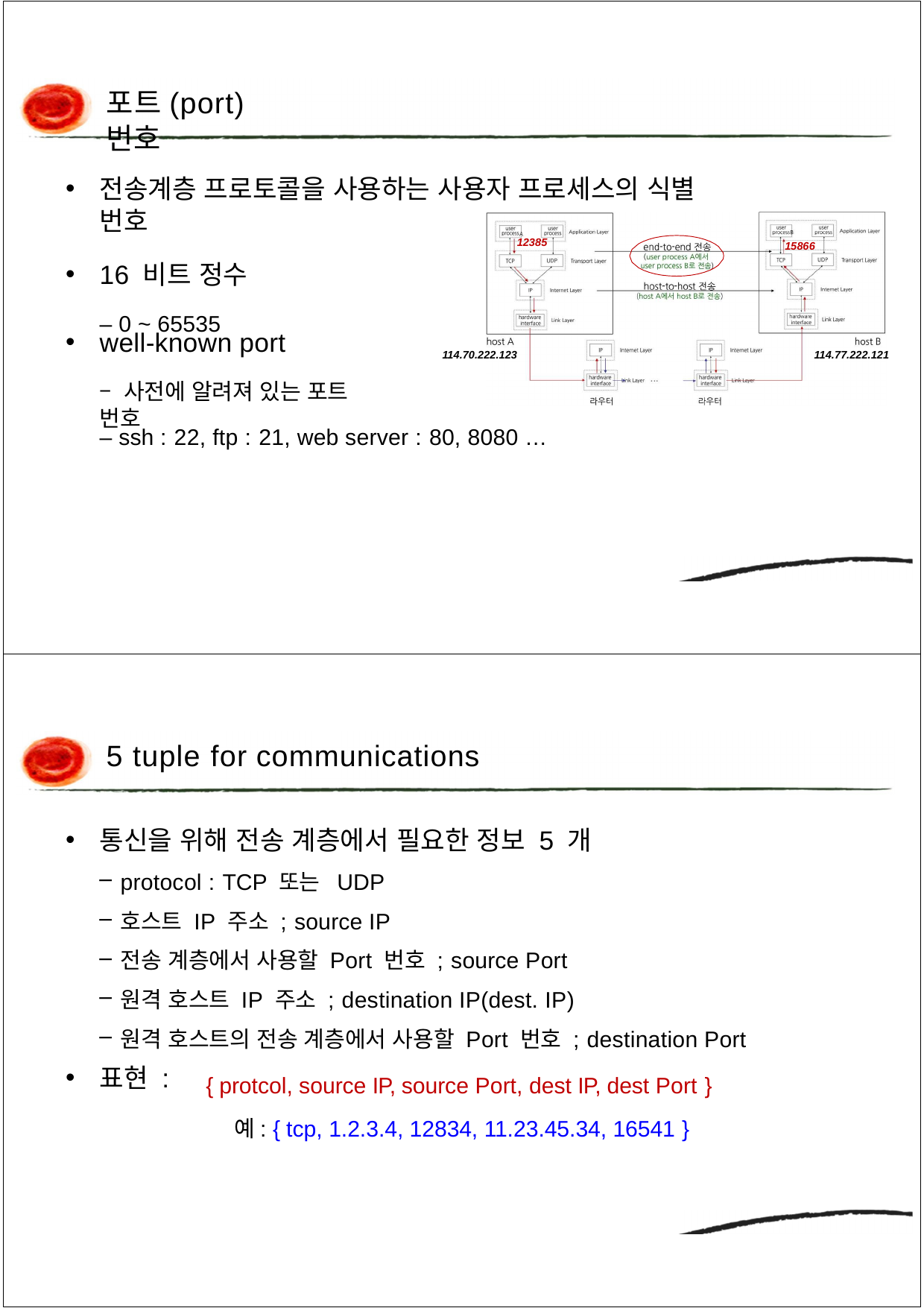

포트(port) 번호
전송계층 프로토콜을 사용하는 사용자 프로세스의 식별 번호
16 비트 정수
– 0 ~ 65535

12385

15866
well-known port
– 사전에 알려져 있는 포트 번호
114.70.222.123
114.77.222.121
– ssh : 22, ftp : 21, web server : 80, 8080 …

5 tuple for communications

통신을 위해 전송 계층에서 필요한 정보 5 개
protocol : TCP 또는 UDP
호스트 IP 주소 ; source IP
전송 계층에서 사용할 Port 번호 ; source Port
원격 호스트 IP 주소 ; destination IP(dest. IP)
원격 호스트의 전송 계층에서 사용할 Port 번호 ; destination Port
표현 :
{ protcol, source IP, source Port, dest IP, dest Port }
예: { tcp, 1.2.3.4, 12834, 11.23.45.34, 16541 }